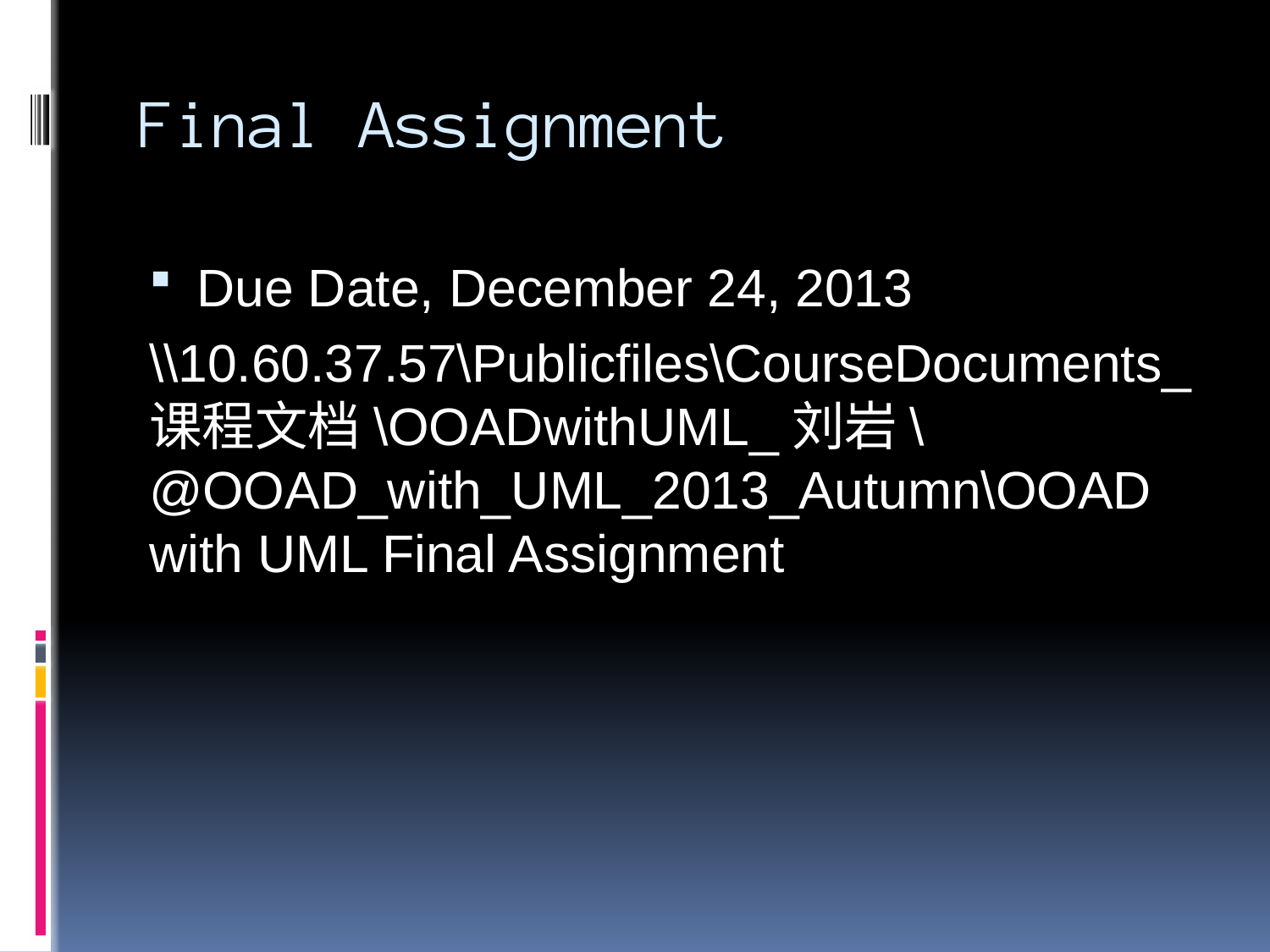

# Final Assignment
Due Date, December 24, 2013
\\10.60.37.57\Publicfiles\CourseDocuments_课程文档\OOADwithUML_刘岩\@OOAD_with_UML_2013_Autumn\OOAD with UML Final Assignment